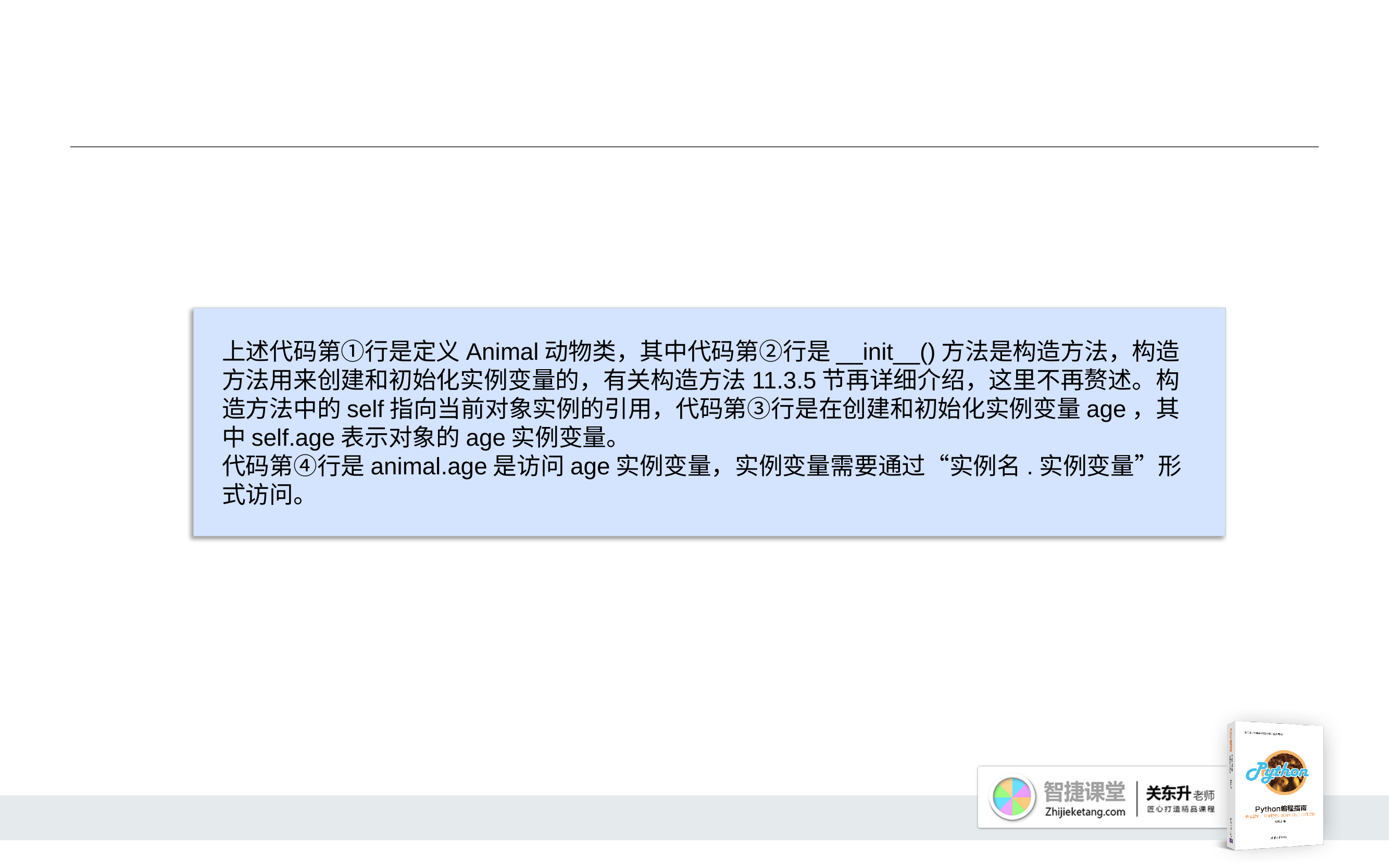

#
上述代码第①行是定义Animal动物类，其中代码第②行是__init__()方法是构造方法，构造方法用来创建和初始化实例变量的，有关构造方法11.3.5节再详细介绍，这里不再赘述。构造方法中的self指向当前对象实例的引用，代码第③行是在创建和初始化实例变量age，其中self.age表示对象的age实例变量。
代码第④行是animal.age是访问age实例变量，实例变量需要通过“实例名.实例变量”形式访问。